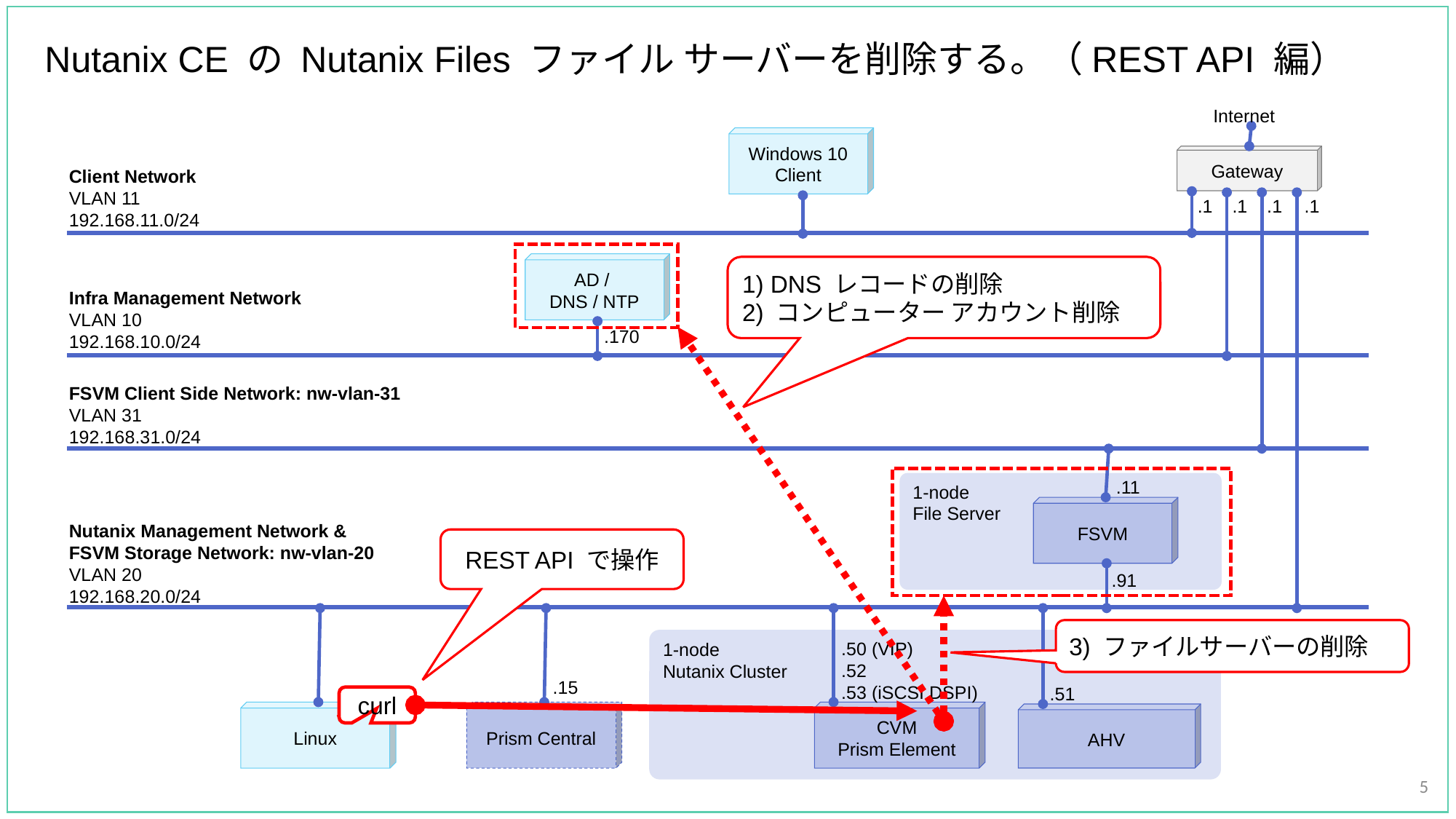

# Nutanix CE の Nutanix Files ファイル サーバーを削除する。（REST API 編）

1) DNS レコードの削除
2) コンピューター アカウント削除

REST API で操作
3) ファイルサーバーの削除
curl
Linux
5